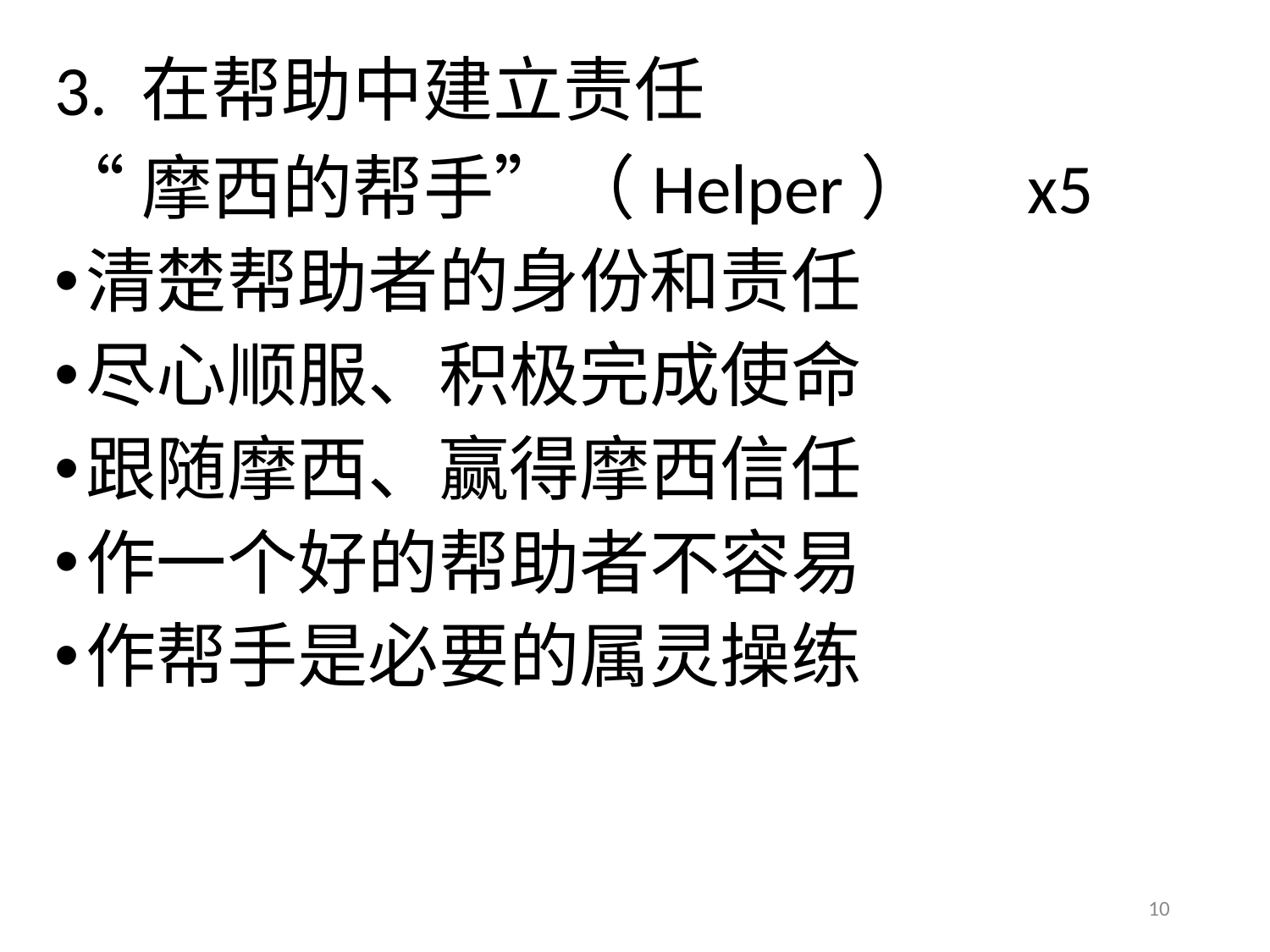

# 3. 在帮助中建立责任
“摩西的帮手”（Helper）     x5
清楚帮助者的身份和责任
尽心顺服、积极完成使命
跟随摩西、赢得摩西信任
作一个好的帮助者不容易
作帮手是必要的属灵操练

10